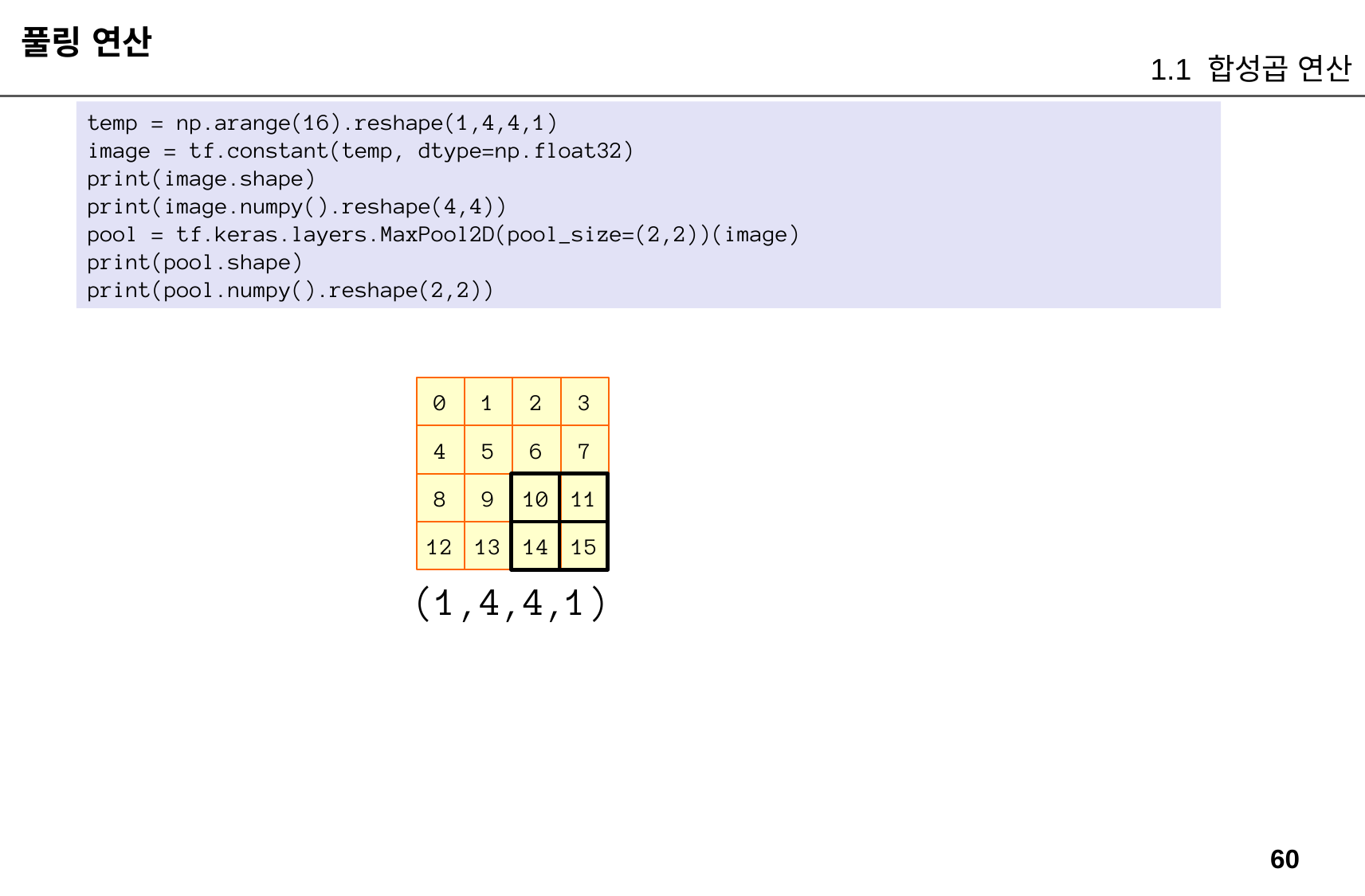

풀링 연산
1.1 합성곱 연산
temp = np.arange(16).reshape(1,4,4,1)
image = tf.constant(temp, dtype=np.float32)
print(image.shape)
print(image.numpy().reshape(4,4))
pool = tf.keras.layers.MaxPool2D(pool_size=(2,2))(image)
print(pool.shape)
print(pool.numpy().reshape(2,2))
0
1
2
3
4
5
6
7
8
9

10
11
12
13
14
15
(1,4,4,1)